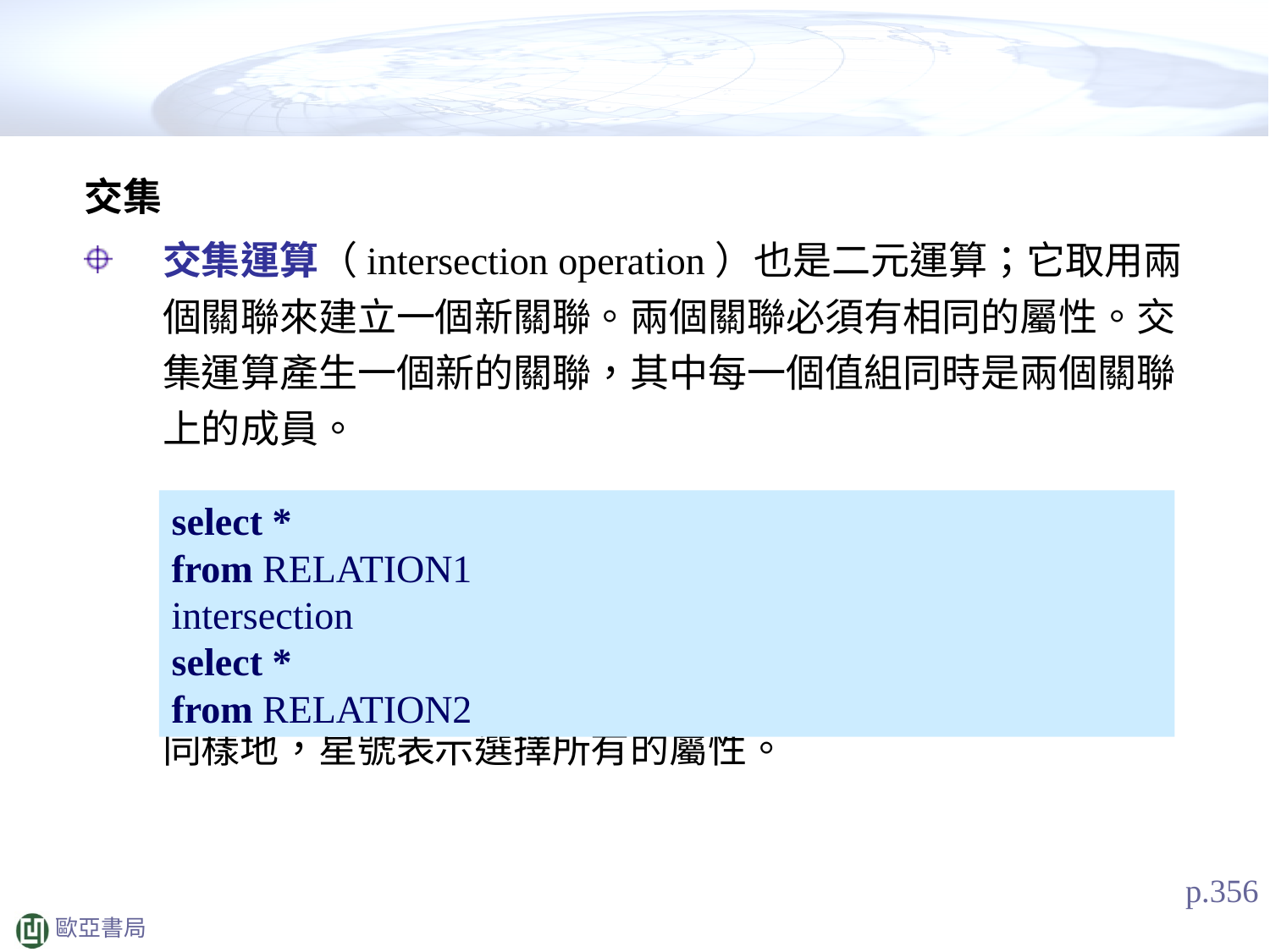

交集
交集運算（intersection operation）也是二元運算；它取用兩個關聯來建立一個新關聯。兩個關聯必須有相同的屬性。交集運算產生一個新的關聯，其中每一個值組同時是兩個關聯上的成員。

	同樣地，星號表示選擇所有的屬性。
select *
from RELATION1
intersection
select *
from RELATION2
 p.356